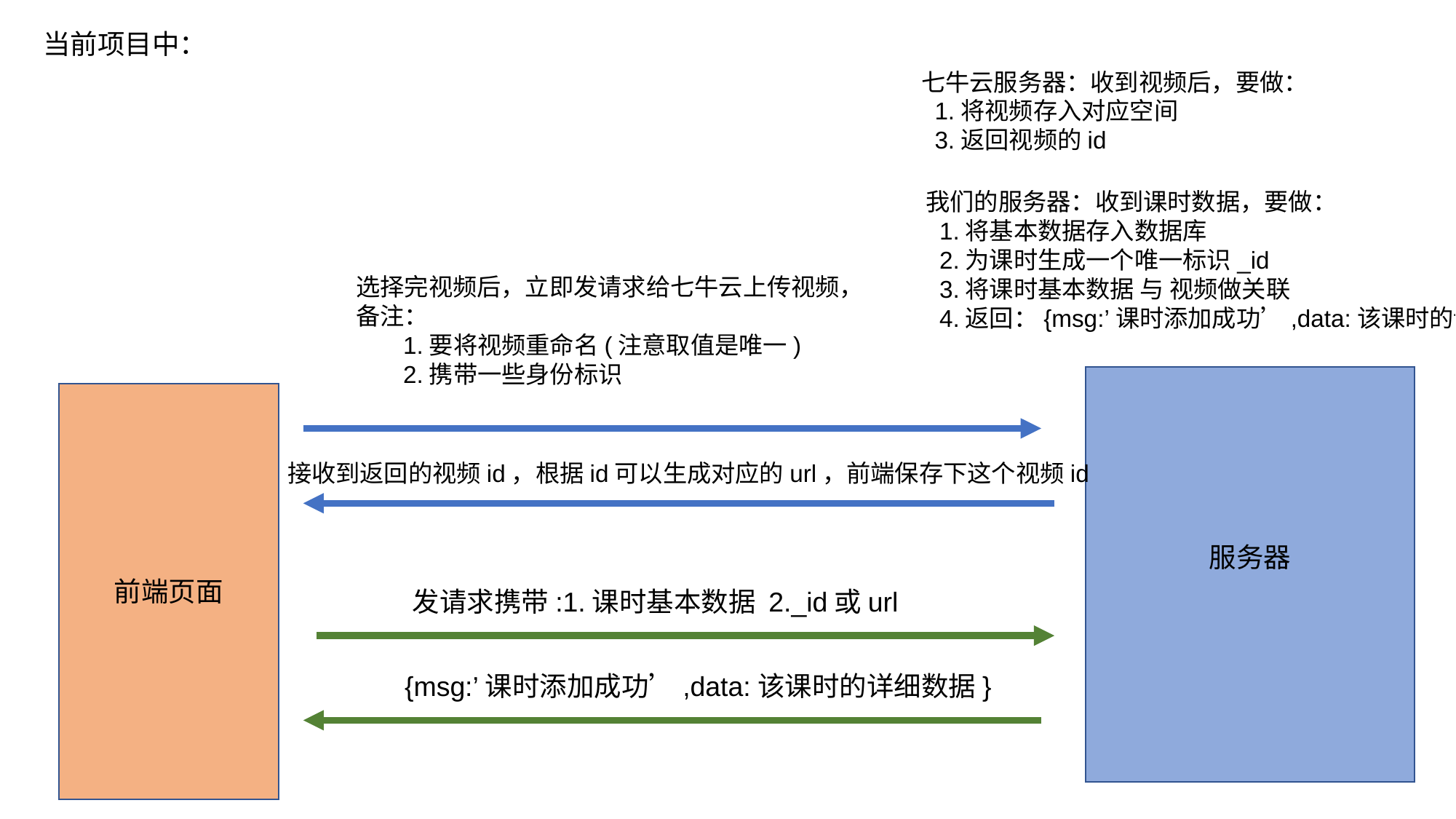

当前项目中：
七牛云服务器：收到视频后，要做：
  1.将视频存入对应空间
  3.返回视频的id
我们的服务器：收到课时数据，要做：
  1.将基本数据存入数据库
  2.为课时生成一个唯一标识_id
  3.将课时基本数据 与 视频做关联
  4.返回：{msg:’课时添加成功’,data:该课时的详细数据}
选择完视频后，立即发请求给七牛云上传视频，
备注：
       1.要将视频重命名(注意取值是唯一)
       2.携带一些身份标识

接收到返回的视频id，根据id可以生成对应的url，前端保存下这个视频id
服务器
前端页面
发请求携带:1.课时基本数据 2._id或url
{msg:’课时添加成功’,data:该课时的详细数据}